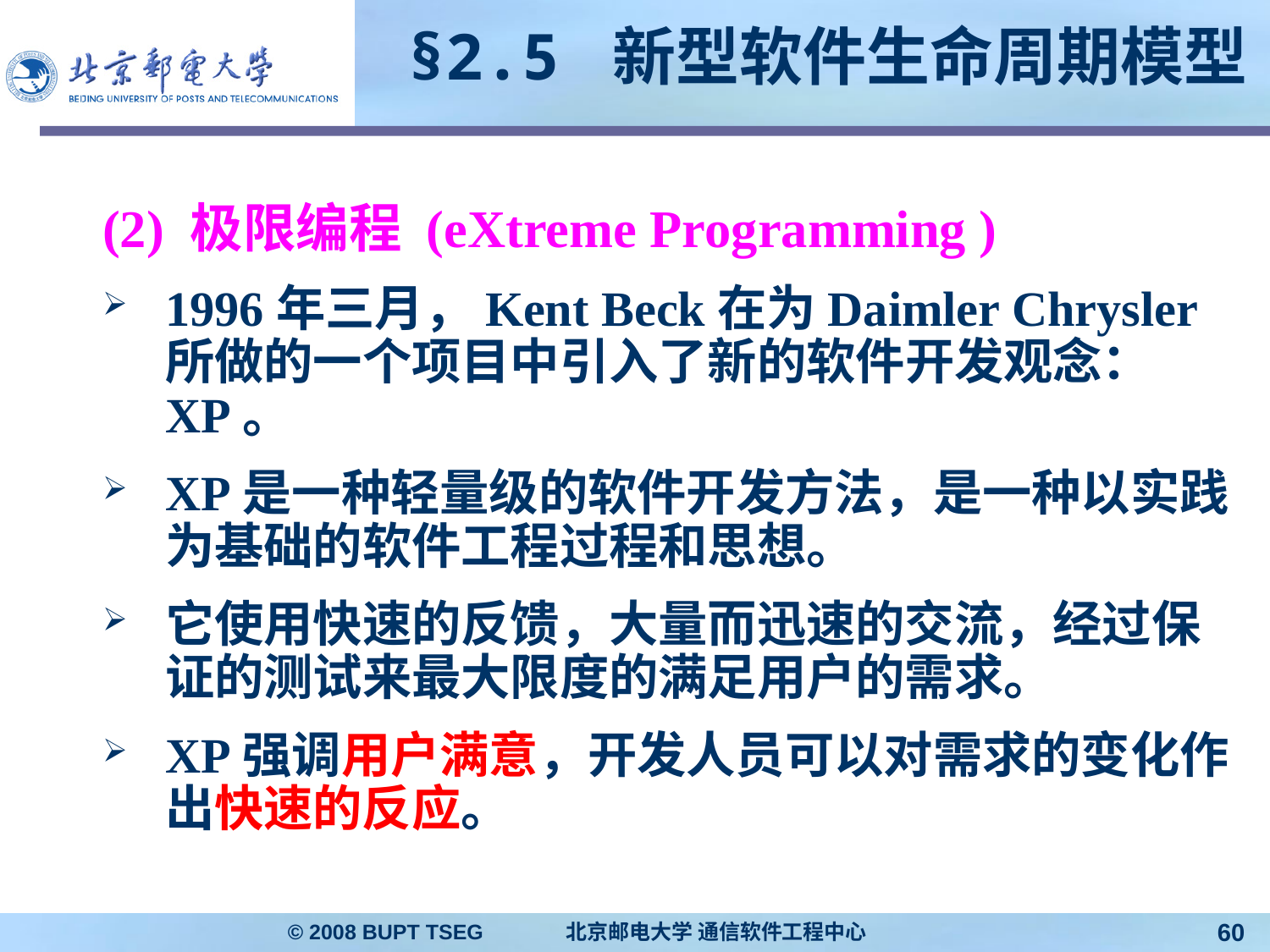

# §2.5 新型软件生命周期模型
(2) 极限编程 (eXtreme Programming )
1996年三月，Kent Beck在为Daimler Chrysler所做的一个项目中引入了新的软件开发观念：XP。
XP是一种轻量级的软件开发方法，是一种以实践为基础的软件工程过程和思想。
它使用快速的反馈，大量而迅速的交流，经过保证的测试来最大限度的满足用户的需求。
XP强调用户满意，开发人员可以对需求的变化作出快速的反应。

© 2008 BUPT TSEG             北京邮电大学 通信软件工程中心